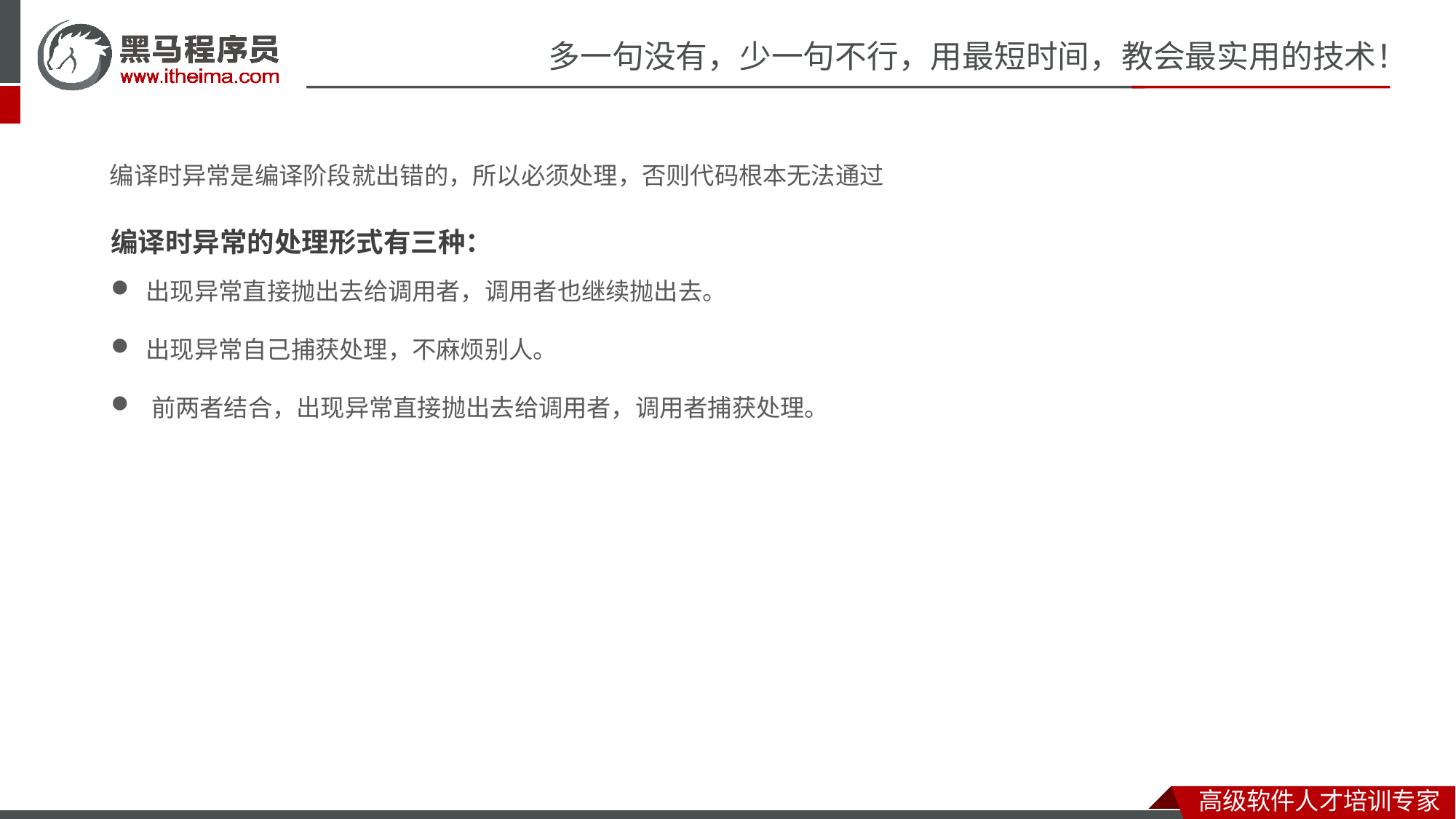

编译时异常是编译阶段就出错的，所以必须处理，否则代码根本无法通过
编译时异常的处理形式有三种：
 出现异常直接抛出去给调用者，调用者也继续抛出去。
 出现异常自己捕获处理，不麻烦别人。
  前两者结合，出现异常直接抛出去给调用者，调用者捕获处理。